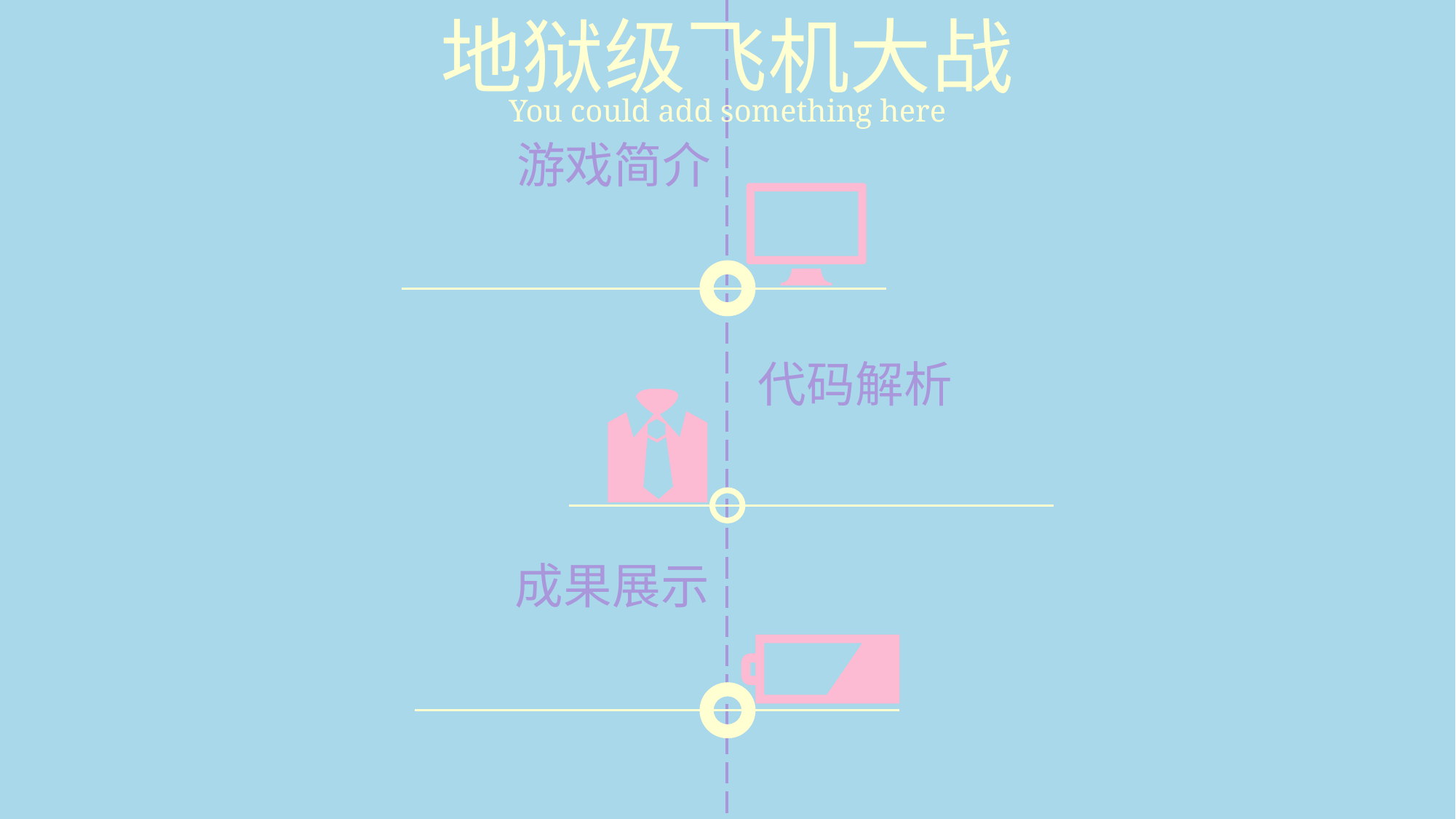

地狱级飞机大战
You could add something here
 游戏简介

代码解析

成果展示